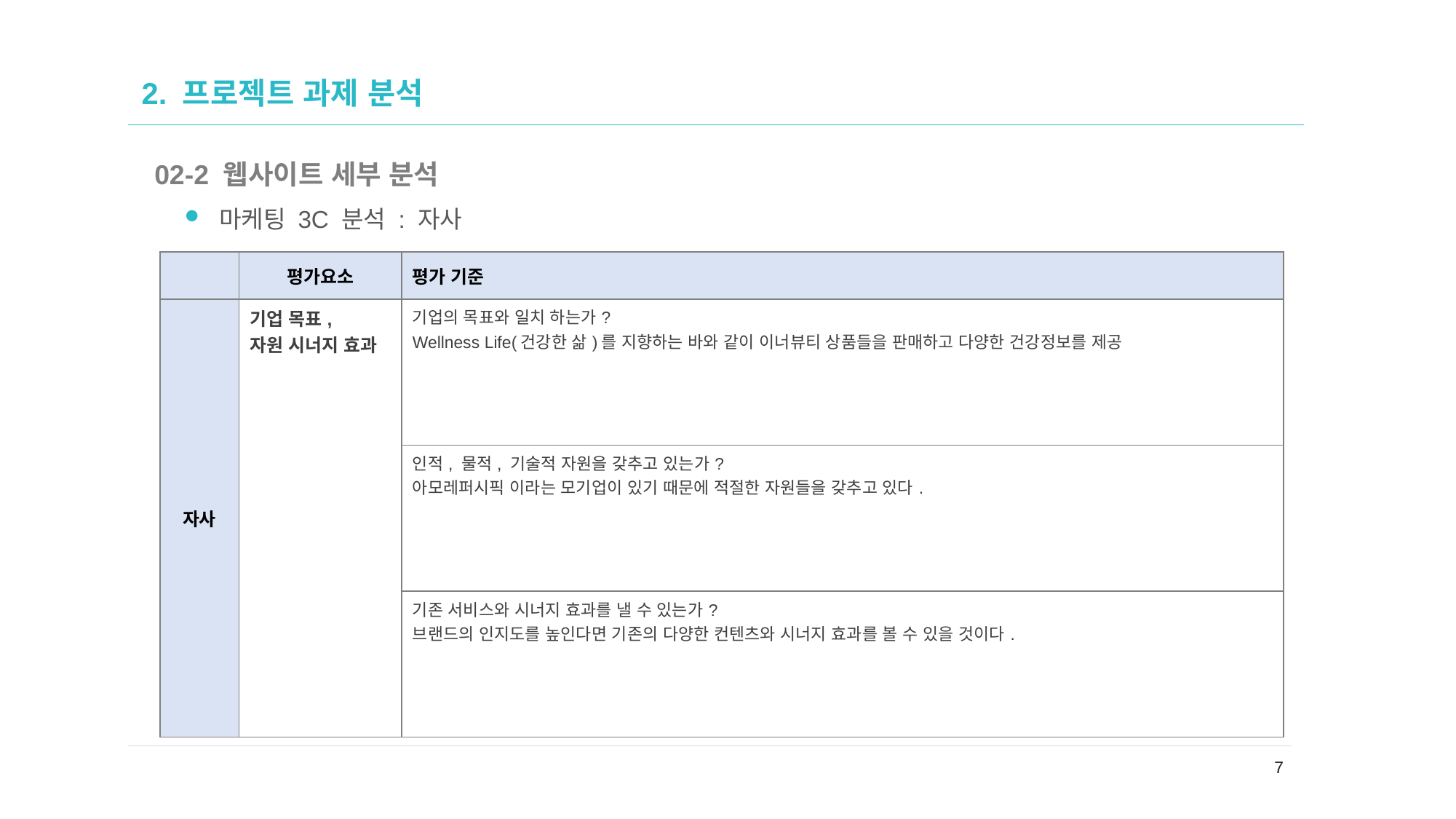

02
# 2. 프로젝트 과제 분석
02-2 웹사이트 세부 분석
마케팅 3C 분석 : 자사

|  | 평가요소 | 평가 기준 |
| --- | --- | --- |
| 자사 | 기업 목표, 자원 시너지 효과 | 기업의 목표와 일치 하는가? Wellness Life(건강한 삶)를 지향하는 바와 같이 이너뷰티 상품들을 판매하고 다양한 건강정보를 제공 |
|  |  | 인적, 물적, 기술적 자원을 갖추고 있는가? 아모레퍼시픽 이라는 모기업이 있기 때문에 적절한 자원들을 갖추고 있다. |
|  |  | 기존 서비스와 시너지 효과를 낼 수 있는가? 브랜드의 인지도를 높인다면 기존의 다양한 컨텐츠와 시너지 효과를 볼 수 있을 것이다. |
7